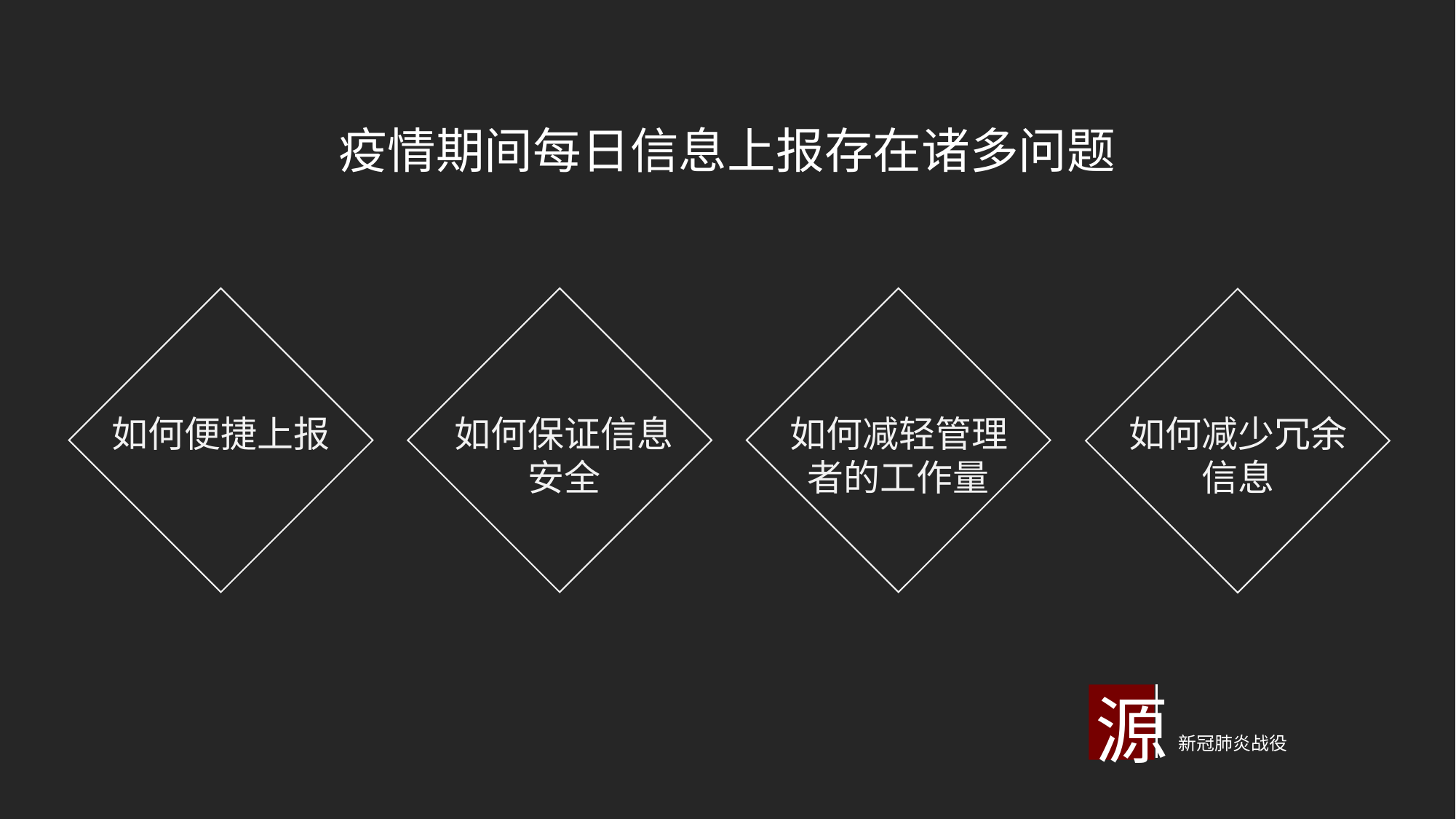

疫情期间每日信息上报存在诸多问题

如何便捷上报
如何保证信息安全
如何减轻管理者的工作量
如何减少冗余信息
源

新冠肺炎战役